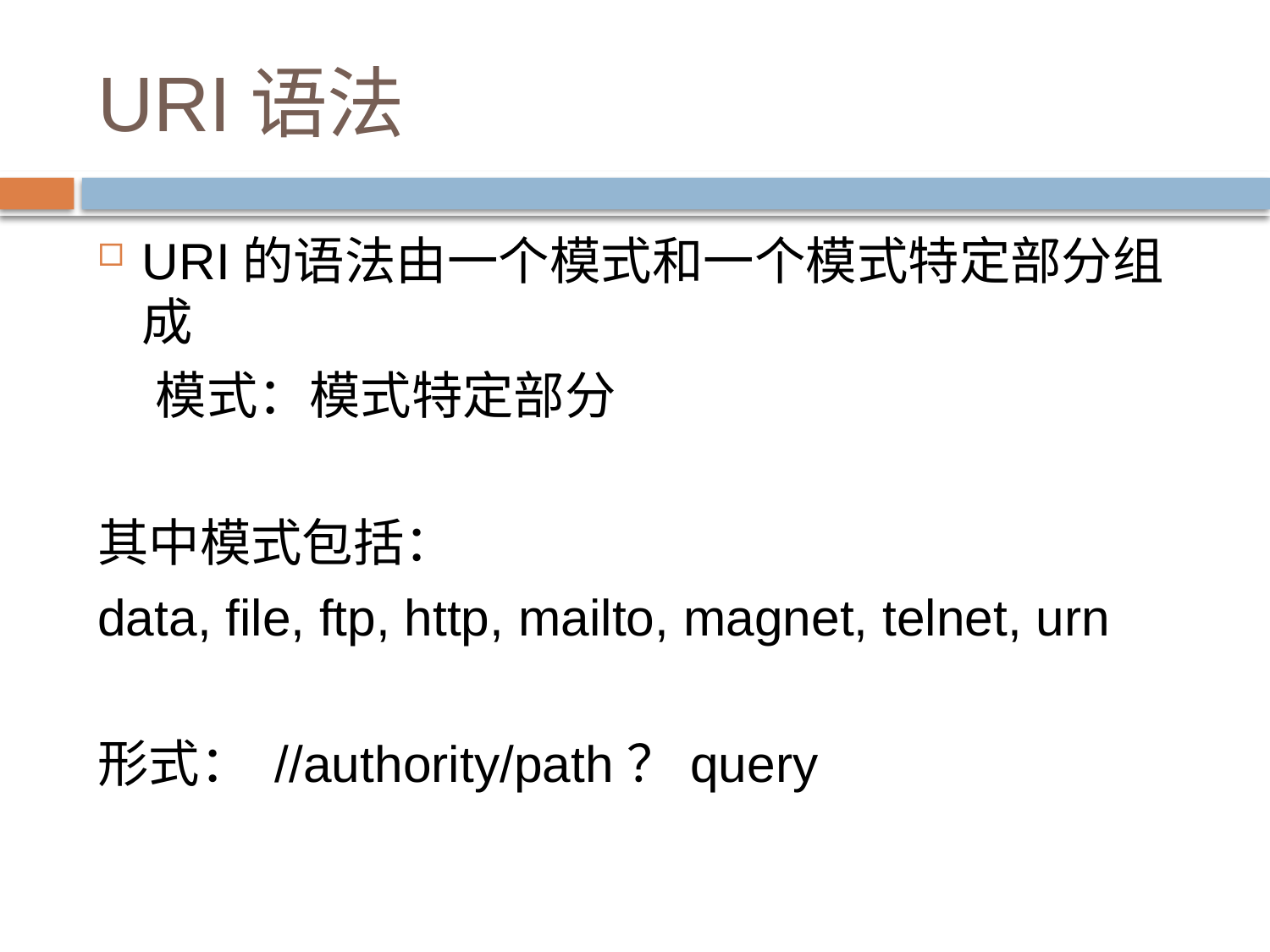

# URI语法
URI的语法由一个模式和一个模式特定部分组成
    模式：模式特定部分

其中模式包括：
data, file, ftp, http, mailto, magnet, telnet, urn

形式： //authority/path？query